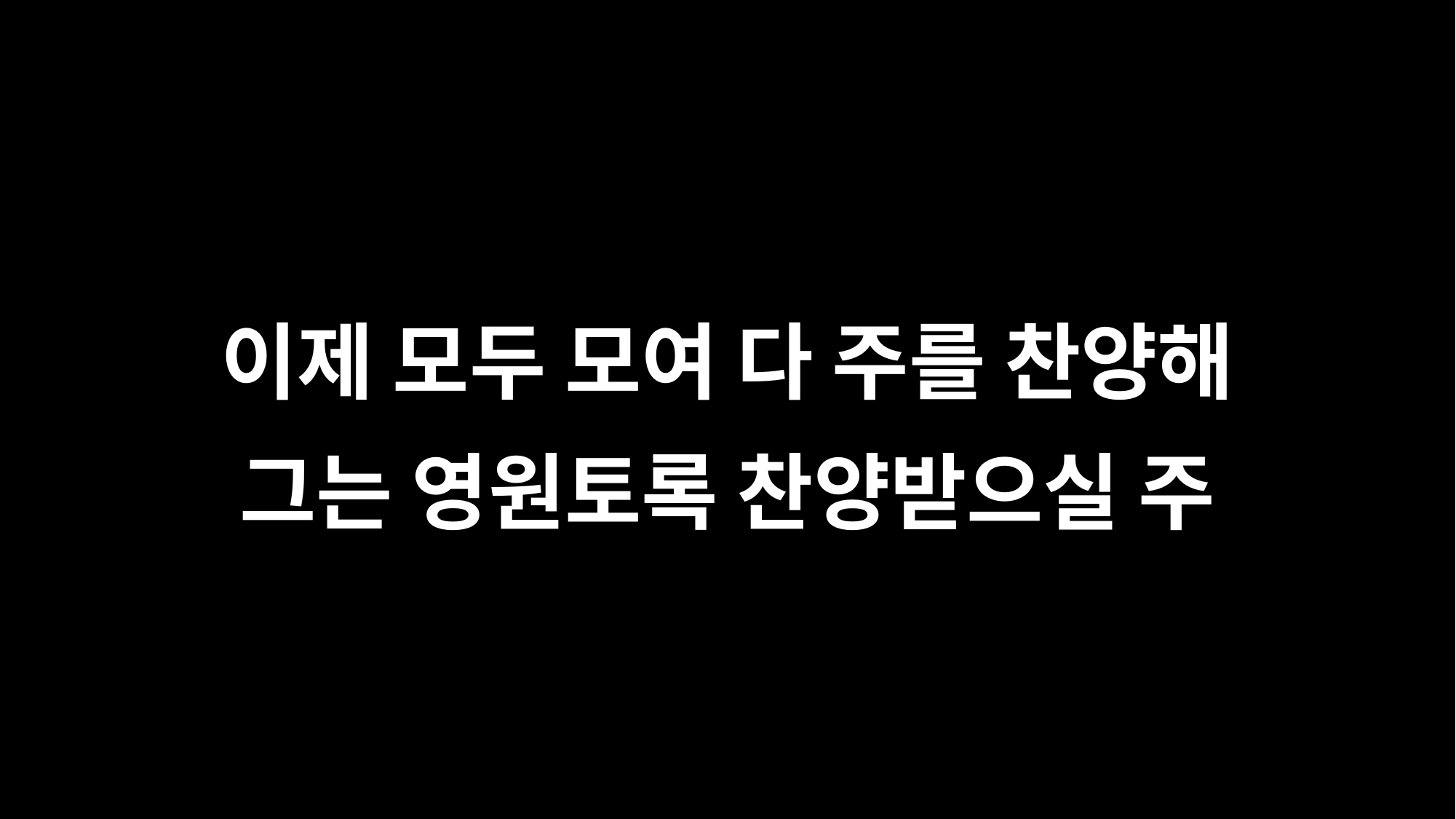

이제 모두 모여 다 주를 찬양해
그는 영원토록 찬양받으실 주